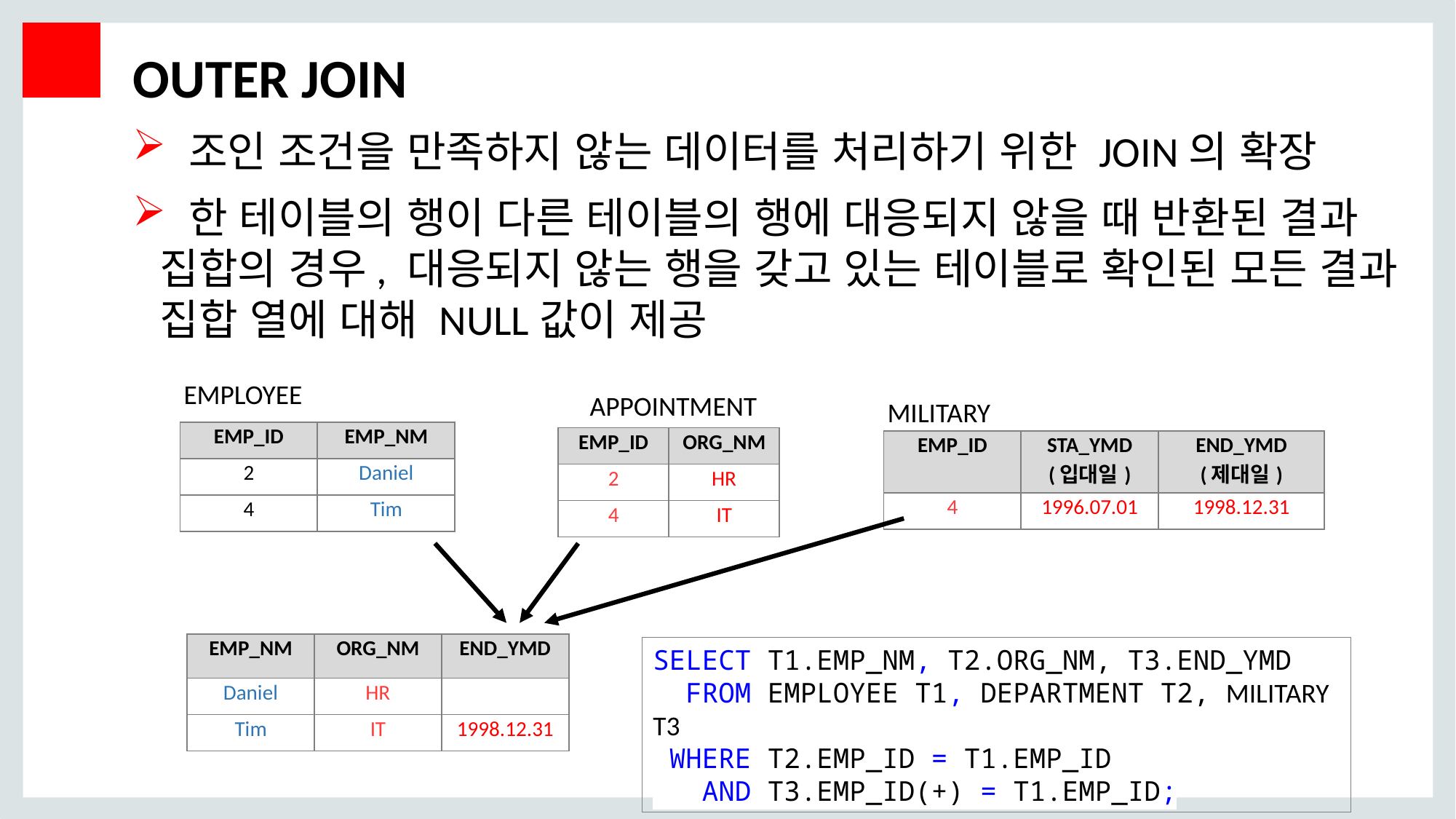

# OUTER JOIN
 조인 조건을 만족하지 않는 데이터를 처리하기 위한 JOIN의 확장
 한 테이블의 행이 다른 테이블의 행에 대응되지 않을 때 반환된 결과 집합의 경우, 대응되지 않는 행을 갖고 있는 테이블로 확인된 모든 결과 집합 열에 대해 NULL값이 제공
EMPLOYEE
APPOINTMENT
MILITARY
| EMP\_ID | EMP\_NM |
| --- | --- |
| 2 | Daniel |
| 4 | Tim |
| EMP\_ID | ORG\_NM |
| --- | --- |
| 2 | HR |
| 4 | IT |
| EMP\_ID | STA\_YMD (입대일) | END\_YMD (제대일) |
| --- | --- | --- |
| 4 | 1996.07.01 | 1998.12.31 |
| EMP\_NM | ORG\_NM | END\_YMD |
| --- | --- | --- |
| Daniel | HR |  |
| Tim | IT | 1998.12.31 |
SELECT T1.EMP_NM, T2.ORG_NM, T3.END_YMD
  FROM EMPLOYEE T1, DEPARTMENT T2, MILITARY T3
 WHERE T2.EMP_ID = T1.EMP_ID
   AND T3.EMP_ID(+) = T1.EMP_ID;